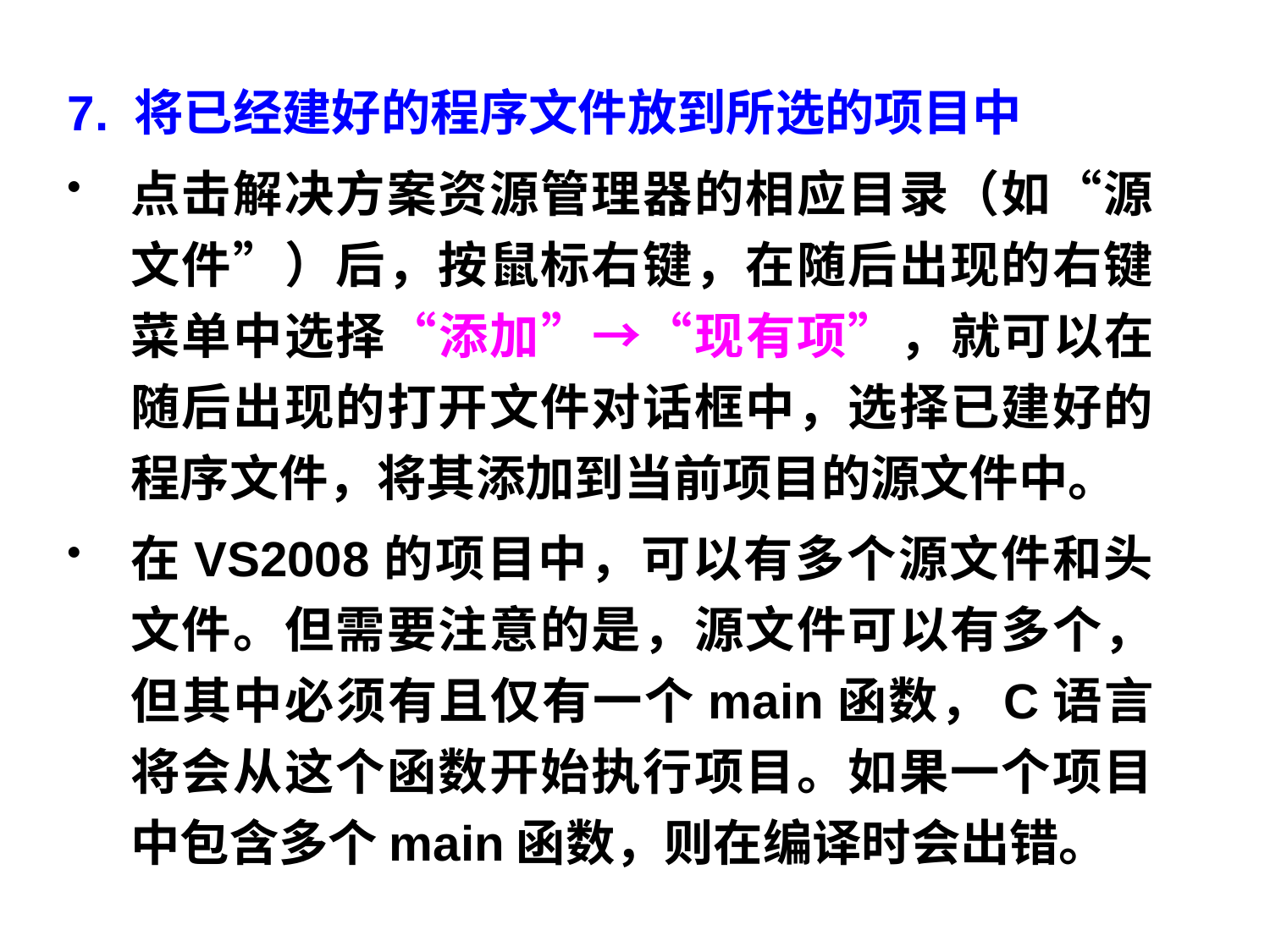

7. 将已经建好的程序文件放到所选的项目中
点击解决方案资源管理器的相应目录（如“源文件”）后，按鼠标右键，在随后出现的右键菜单中选择“添加”→“现有项”，就可以在随后出现的打开文件对话框中，选择已建好的程序文件，将其添加到当前项目的源文件中。
在VS2008的项目中，可以有多个源文件和头文件。但需要注意的是，源文件可以有多个，但其中必须有且仅有一个main函数，C语言将会从这个函数开始执行项目。如果一个项目中包含多个main函数，则在编译时会出错。